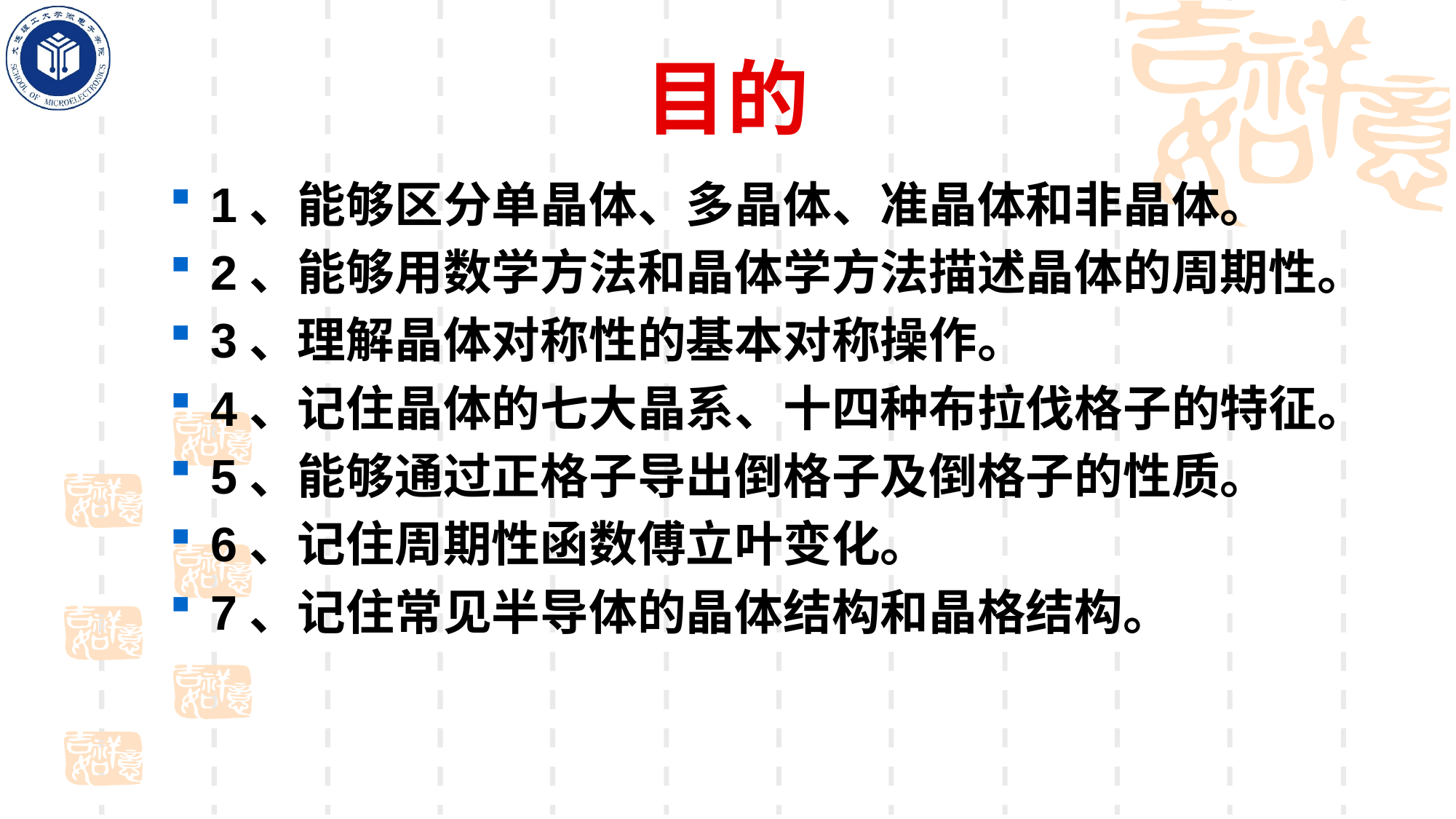

# 目的
1、能够区分单晶体、多晶体、准晶体和非晶体。
2、能够用数学方法和晶体学方法描述晶体的周期性。
3、理解晶体对称性的基本对称操作。
4、记住晶体的七大晶系、十四种布拉伐格子的特征。
5、能够通过正格子导出倒格子及倒格子的性质。
6、记住周期性函数傅立叶变化。
7、记住常见半导体的晶体结构和晶格结构。